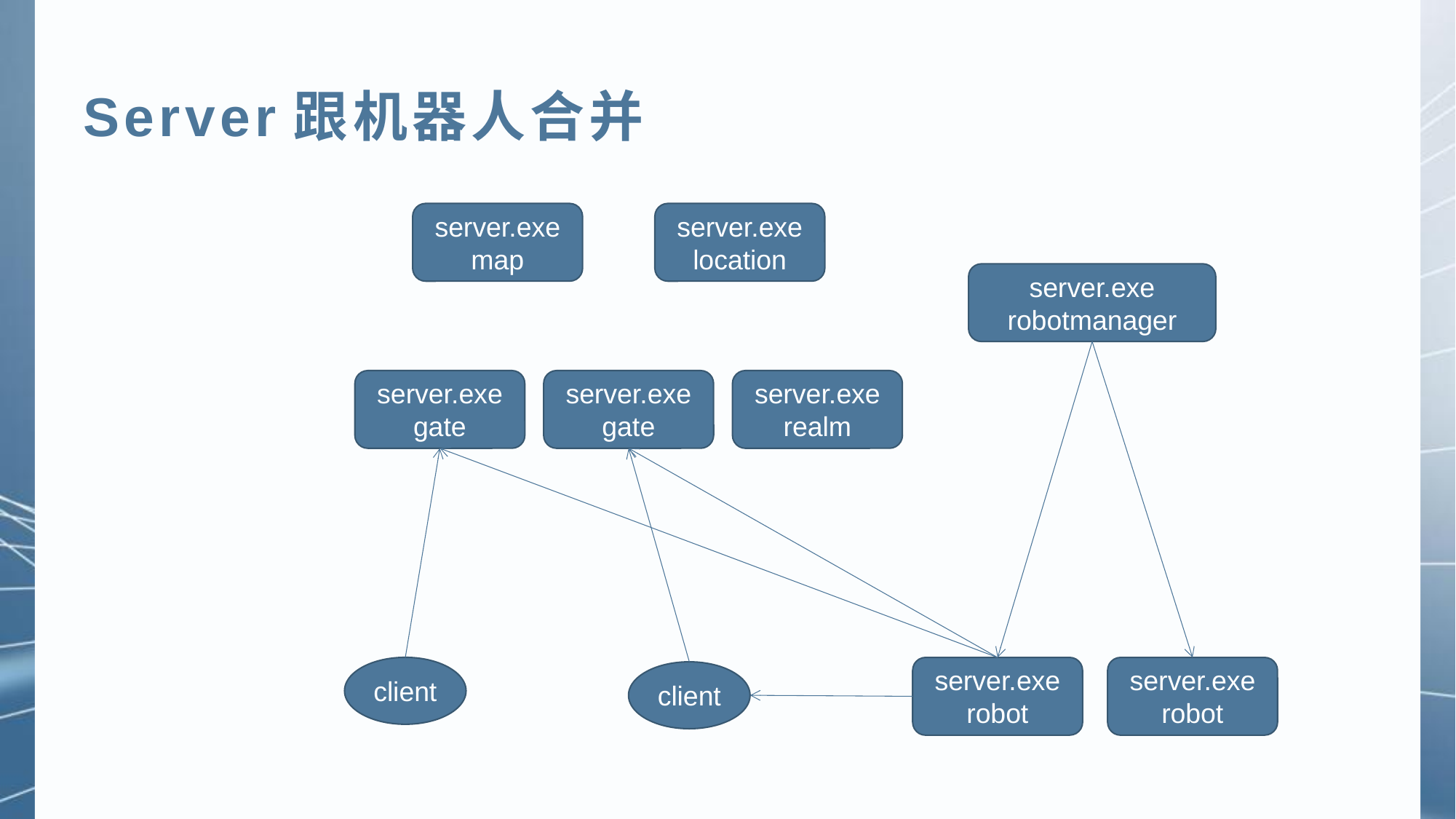

Server跟机器人合并
server.exe
map
server.exe
location
server.exe
robotmanager
server.exe
gate
server.exe
gate
server.exe
realm
client
server.exe
robot
server.exe
robot
client